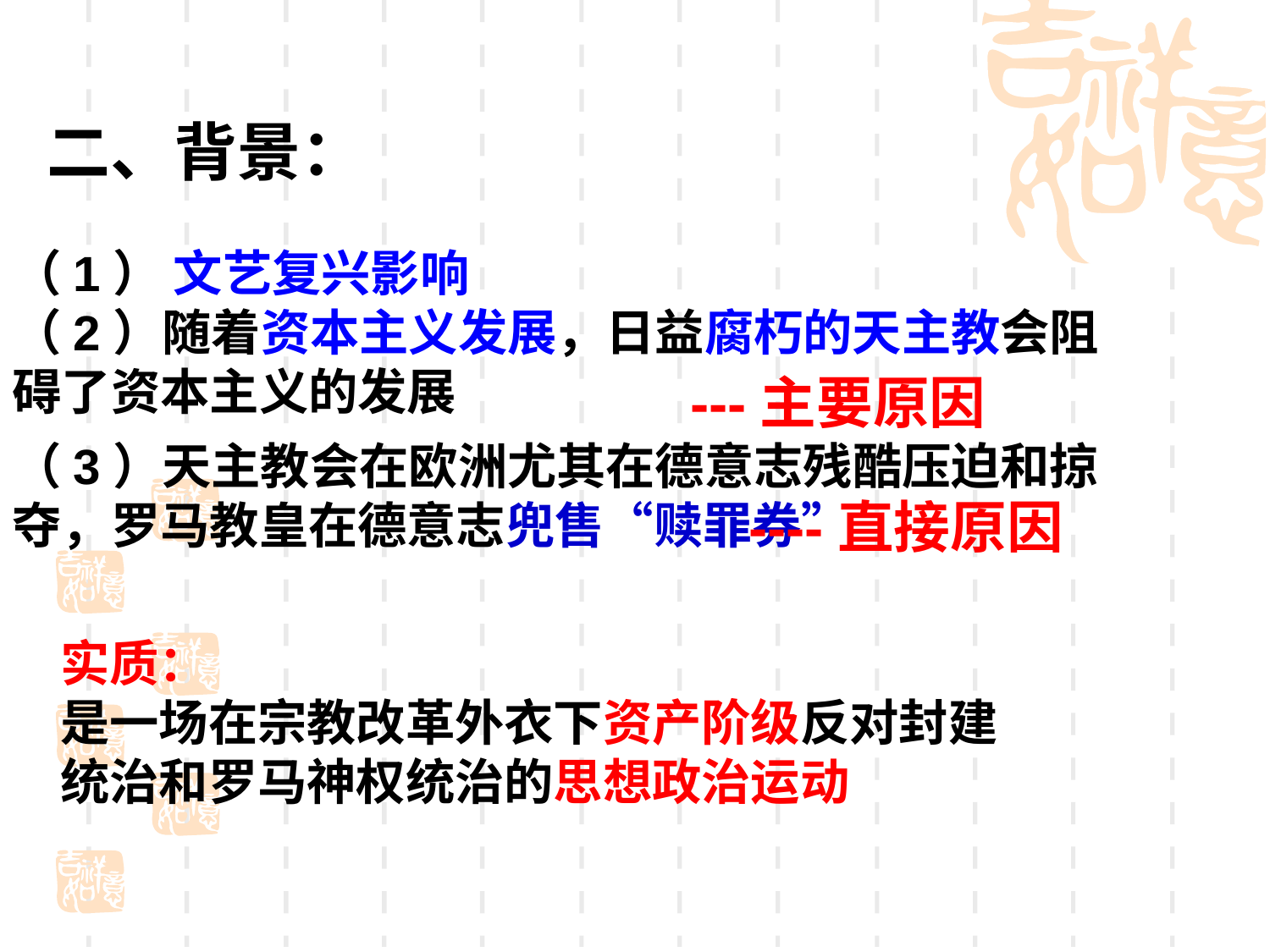

二、背景：

（1） 文艺复兴影响
（2）随着资本主义发展，日益腐朽的天主教会阻碍了资本主义的发展
（3）天主教会在欧洲尤其在德意志残酷压迫和掠夺，罗马教皇在德意志兜售“赎罪券”
---主要原因
----直接原因
实质：
是一场在宗教改革外衣下资产阶级反对封建统治和罗马神权统治的思想政治运动